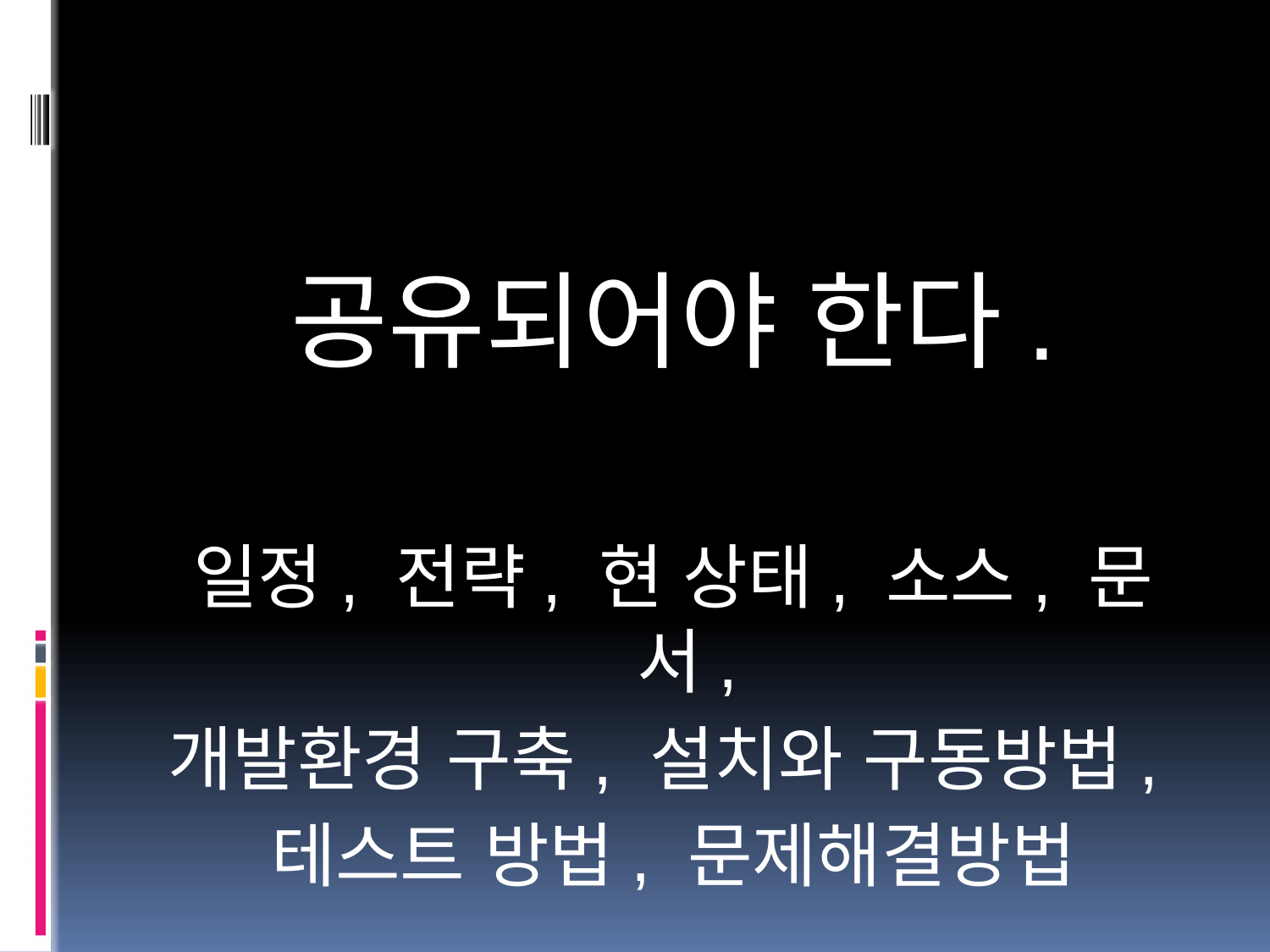

공유되어야 한다.

일정, 전략, 현 상태, 소스, 문서,
개발환경 구축, 설치와 구동방법,
테스트 방법, 문제해결방법